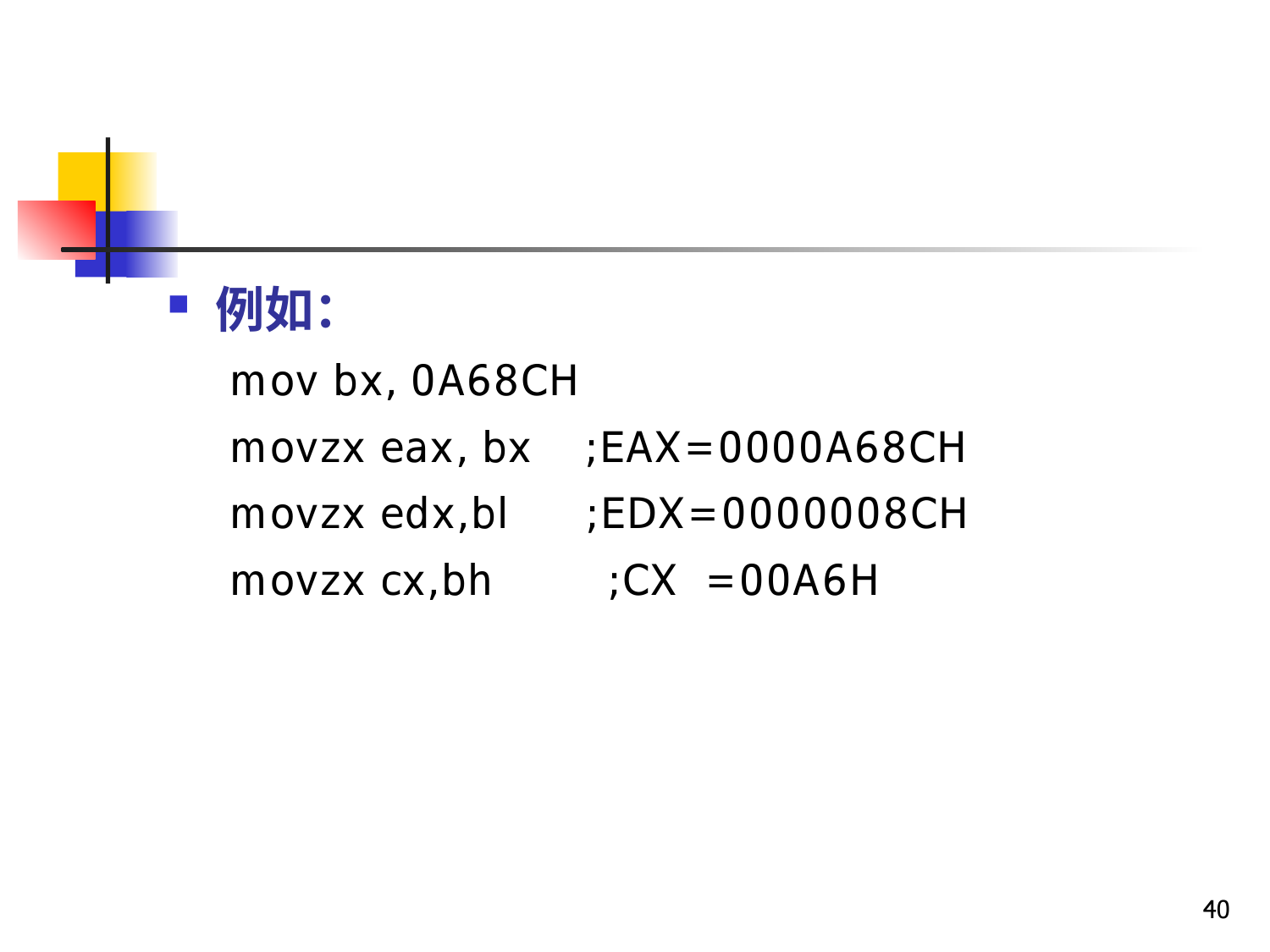

例如：
mov bx, 0A68CH
movzx eax, bx    ;EAX=0000A68CH
movzx edx,bl      ;EDX=0000008CH
movzx cx,bh         ;CX  =00A6H
40